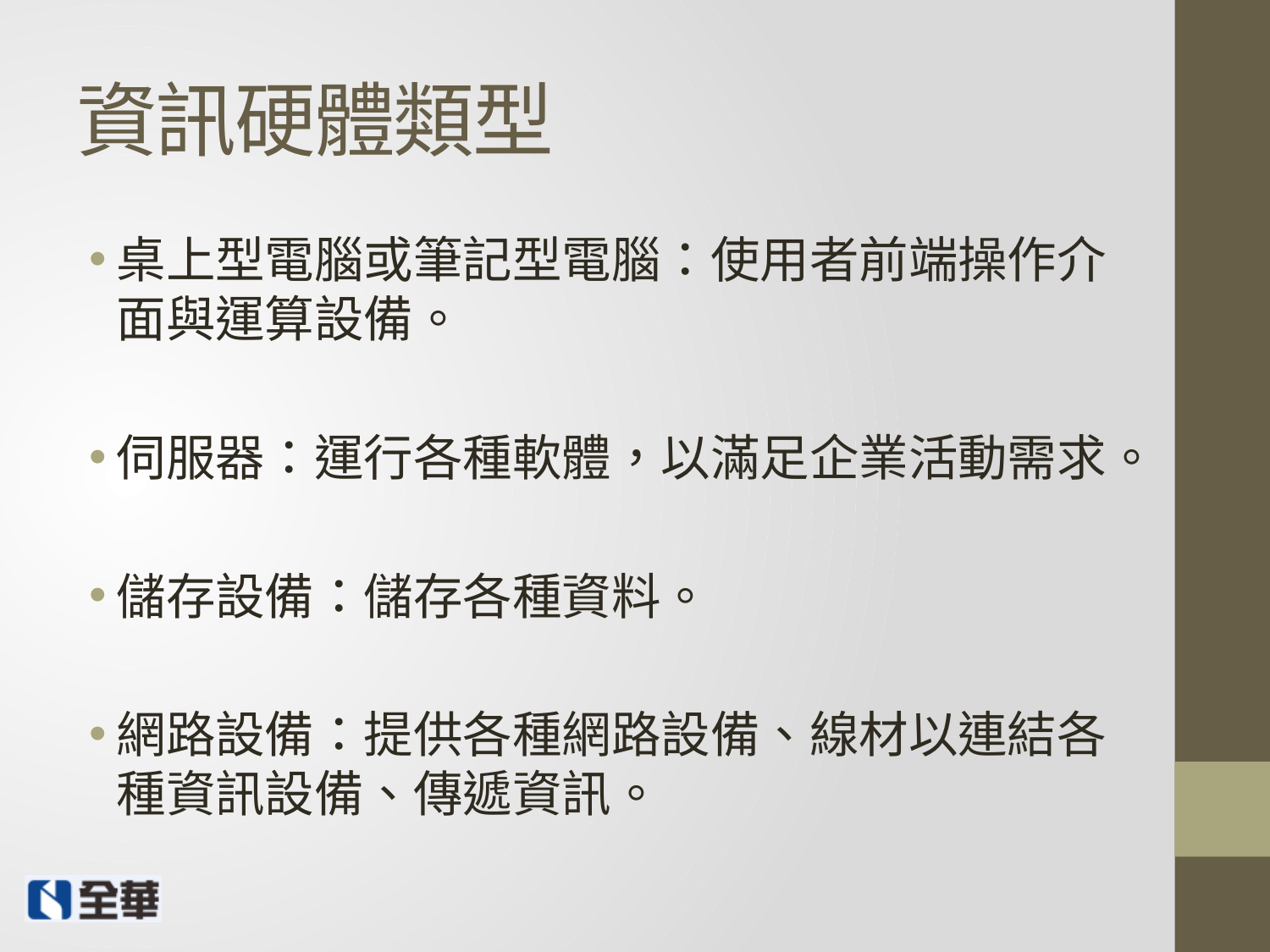

# 資訊硬體類型
桌上型電腦或筆記型電腦：使用者前端操作介面與運算設備。

伺服器：運行各種軟體，以滿足企業活動需求。

儲存設備：儲存各種資料。

網路設備：提供各種網路設備、線材以連結各種資訊設備、傳遞資訊。